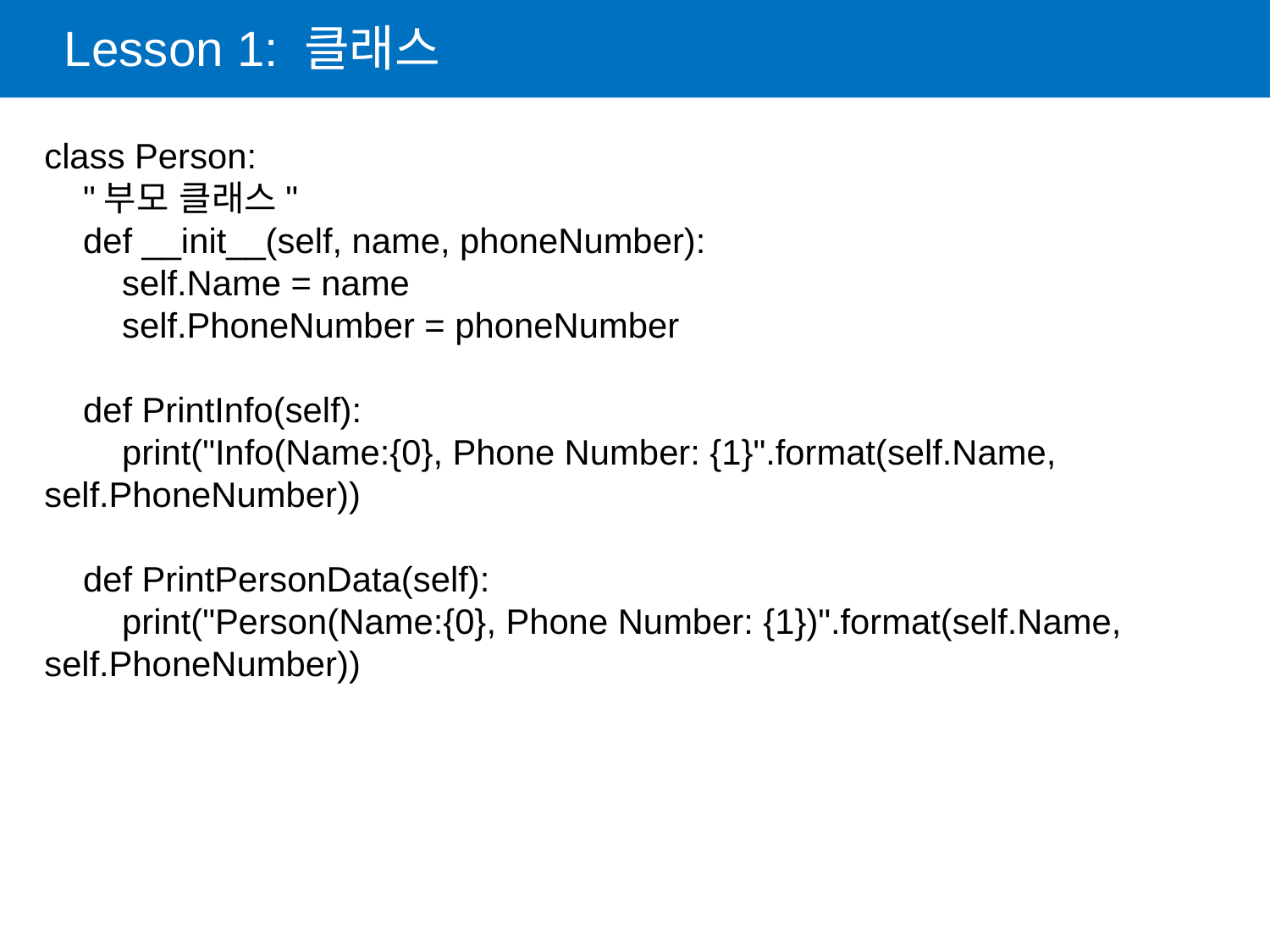

# Lesson 1: 클래스
class Person:
    "부모 클래스"
    def __init__(self, name, phoneNumber):
        self.Name = name
        self.PhoneNumber = phoneNumber

    def PrintInfo(self):
        print("Info(Name:{0}, Phone Number: {1}".format(self.Name, self.PhoneNumber))

    def PrintPersonData(self):
        print("Person(Name:{0}, Phone Number: {1})".format(self.Name, self.PhoneNumber))